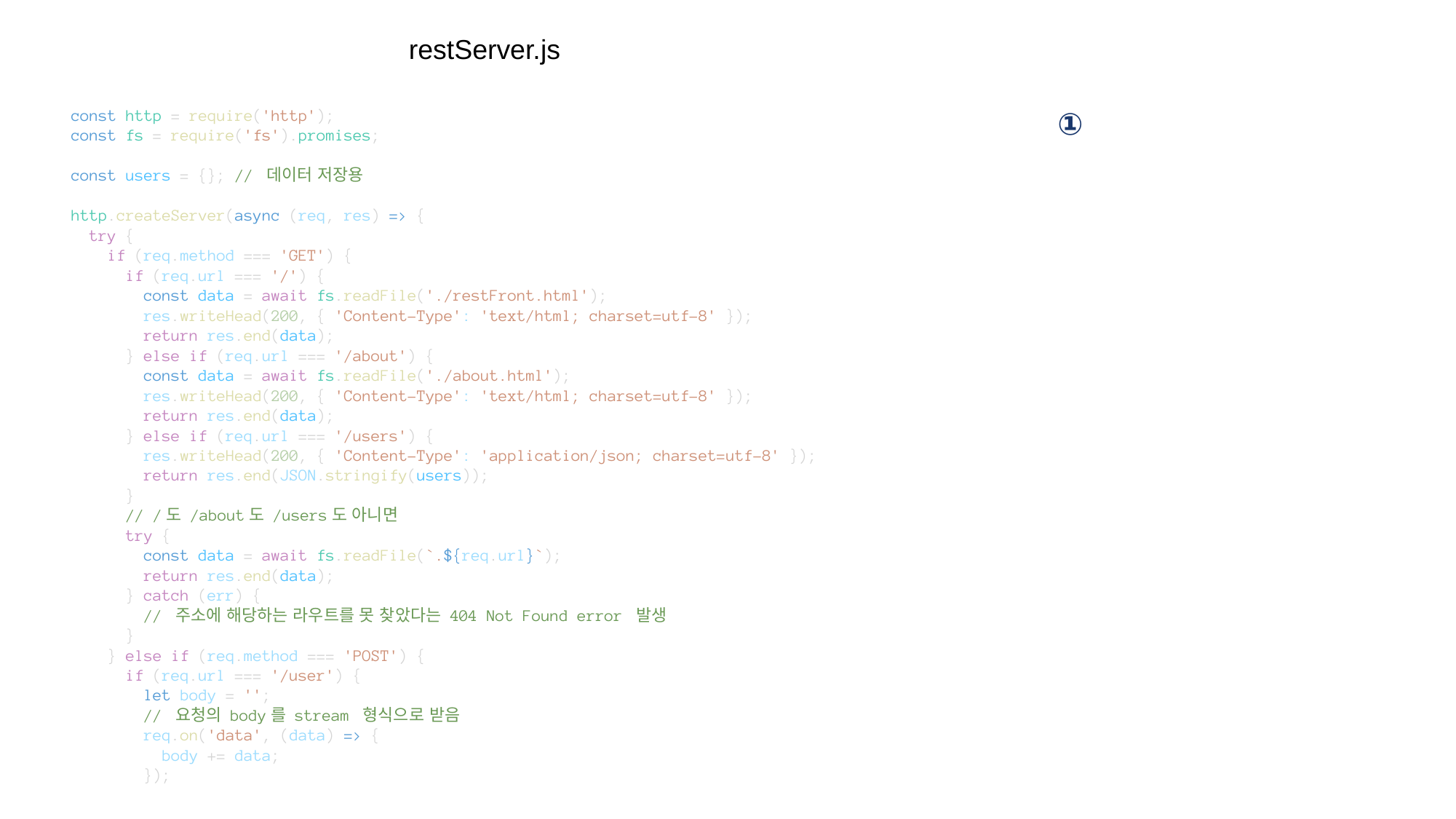

restServer.js
const http = require('http');
const fs = require('fs').promises;
const users = {}; // 데이터 저장용
http.createServer(async (req, res) => {
  try {
    if (req.method === 'GET') {
      if (req.url === '/') {
        const data = await fs.readFile('./restFront.html');
        res.writeHead(200, { 'Content-Type': 'text/html; charset=utf-8' });
        return res.end(data);
      } else if (req.url === '/about') {
        const data = await fs.readFile('./about.html');
        res.writeHead(200, { 'Content-Type': 'text/html; charset=utf-8' });
        return res.end(data);
      } else if (req.url === '/users') {
        res.writeHead(200, { 'Content-Type': 'application/json; charset=utf-8' });
        return res.end(JSON.stringify(users));
      }
      // /도 /about도 /users도 아니면
      try {
        const data = await fs.readFile(`.${req.url}`);
        return res.end(data);
      } catch (err) {
        // 주소에 해당하는 라우트를 못 찾았다는 404 Not Found error 발생
      }
    } else if (req.method === 'POST') {
      if (req.url === '/user') {
        let body = '';
        // 요청의 body를 stream 형식으로 받음
        req.on('data', (data) => {
          body += data;
        });
①